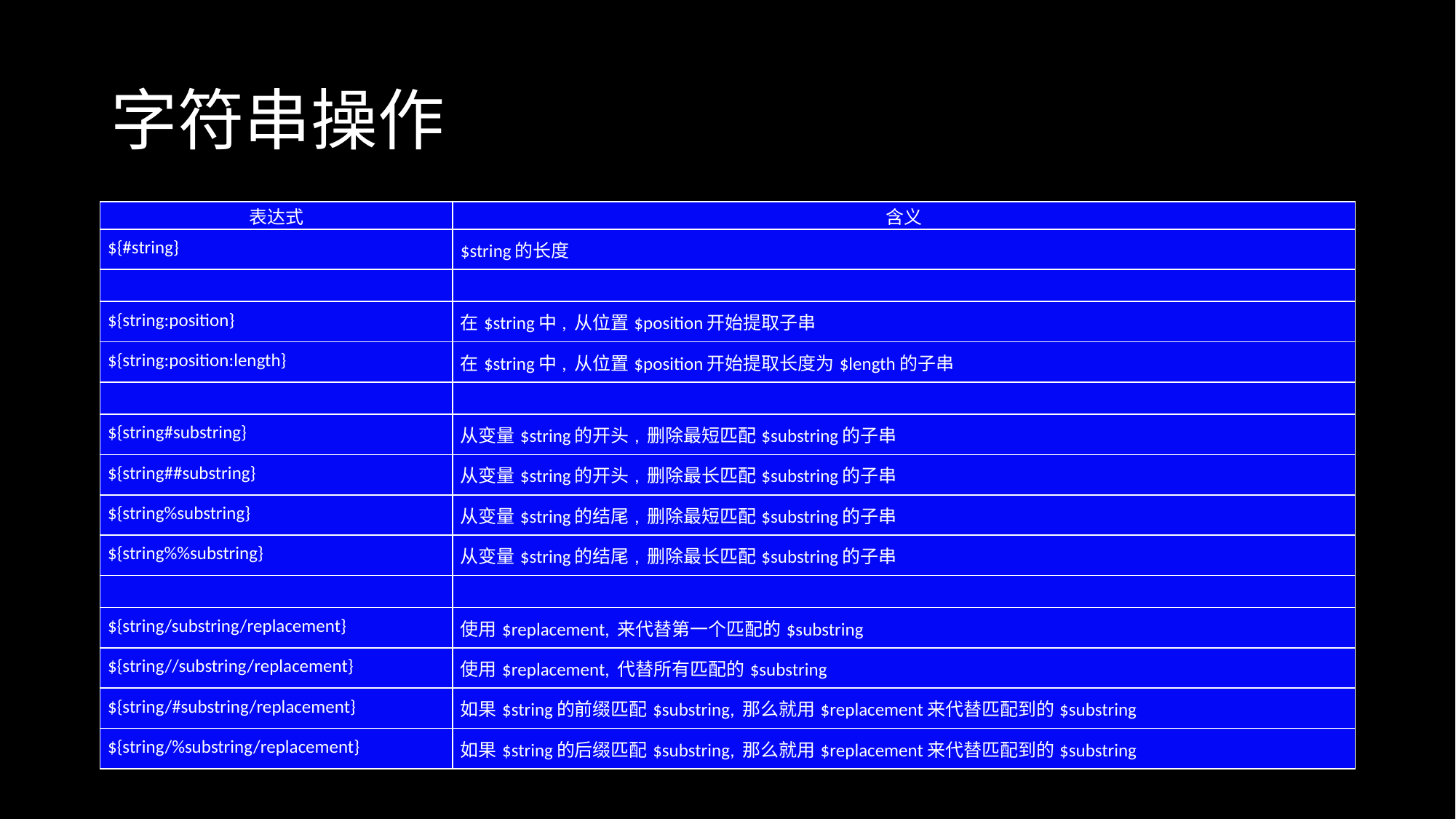

# 字符串操作
| 表达式 | 含义 |
| --- | --- |
| ${#string} | $string的长度 |
|  |  |
| ${string:position} | 在$string中, 从位置$position开始提取子串 |
| ${string:position:length} | 在$string中, 从位置$position开始提取长度为$length的子串 |
|  |  |
| ${string#substring} | 从变量$string的开头, 删除最短匹配$substring的子串 |
| ${string##substring} | 从变量$string的开头, 删除最长匹配$substring的子串 |
| ${string%substring} | 从变量$string的结尾, 删除最短匹配$substring的子串 |
| ${string%%substring} | 从变量$string的结尾, 删除最长匹配$substring的子串 |
|  |  |
| ${string/substring/replacement} | 使用$replacement, 来代替第一个匹配的$substring |
| ${string//substring/replacement} | 使用$replacement, 代替所有匹配的$substring |
| ${string/#substring/replacement} | 如果$string的前缀匹配$substring, 那么就用$replacement来代替匹配到的$substring |
| ${string/%substring/replacement} | 如果$string的后缀匹配$substring, 那么就用$replacement来代替匹配到的$substring |